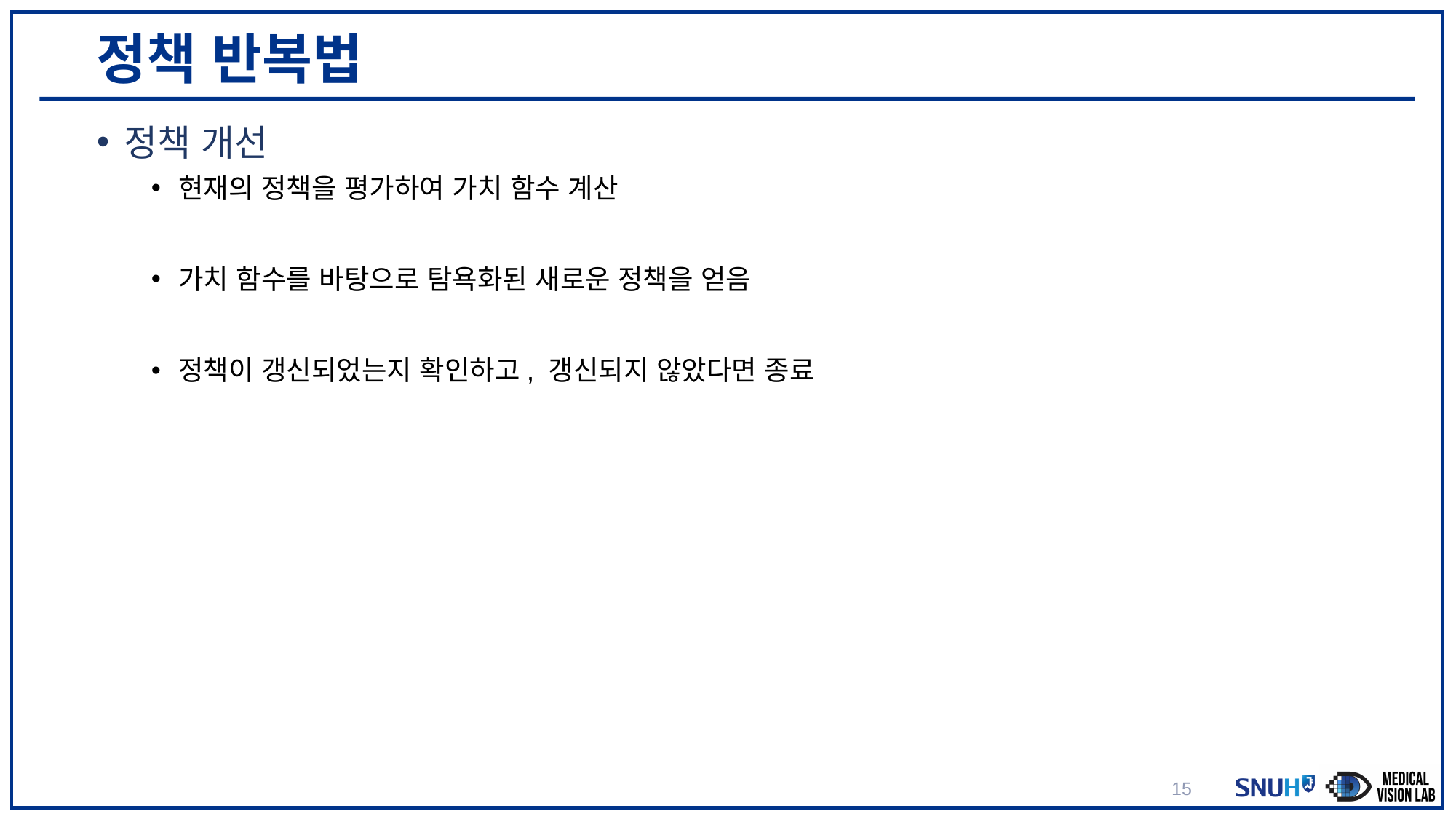

# 정책 반복법
정책 개선
현재의 정책을 평가하여 가치 함수 계산

가치 함수를 바탕으로 탐욕화된 새로운 정책을 얻음

정책이 갱신되었는지 확인하고, 갱신되지 않았다면 종료

15